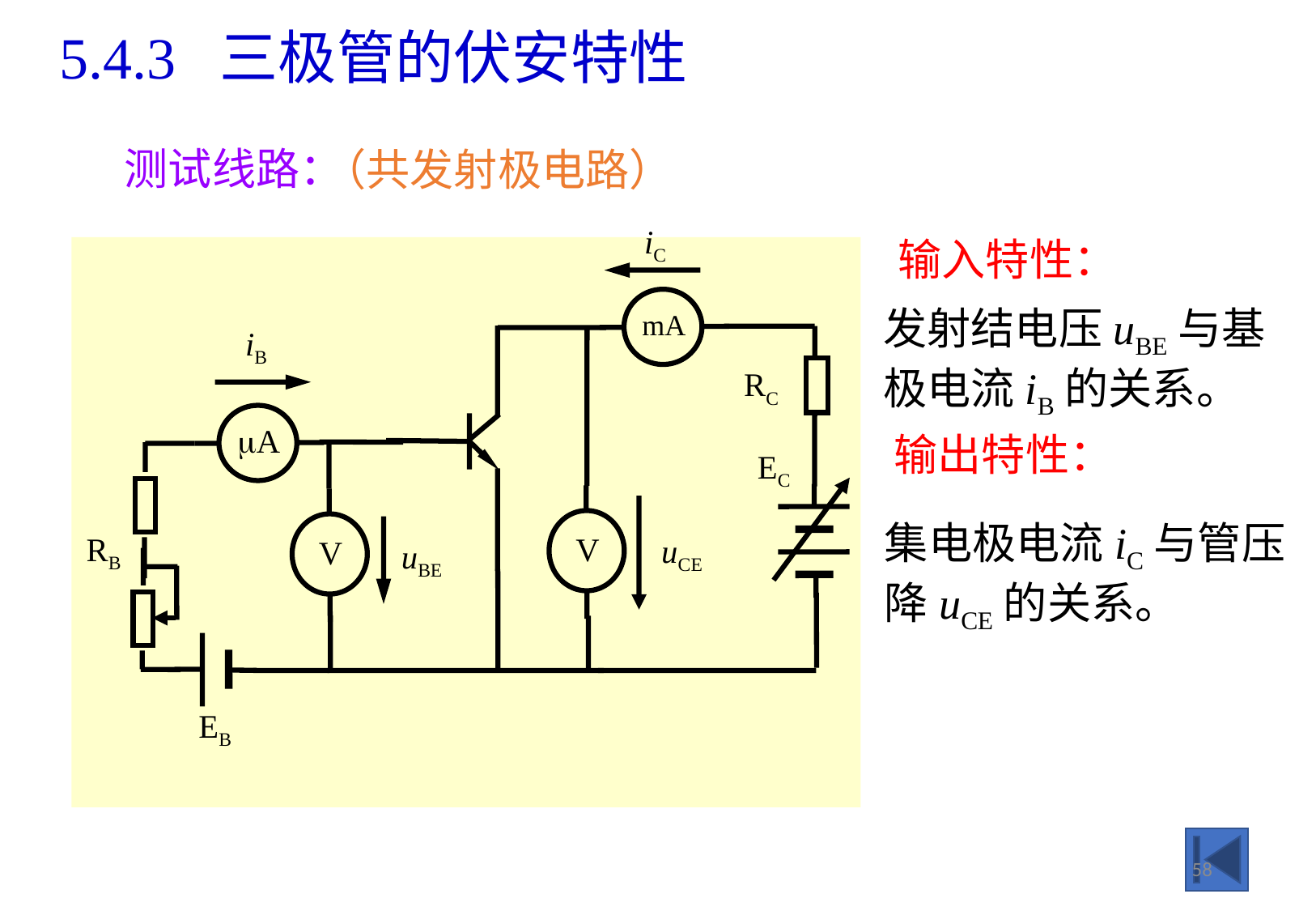

5.4.3  三极管的伏安特性
 测试线路：
（共发射极电路）
iC

mA

iB

μA

EC

V

V

RB
uCE
uBE

EB
RC

 输入特性：
发射结电压uBE与基极电流iB的关系。
 输出特性：
集电极电流iC与管压降uCE的关系。

58